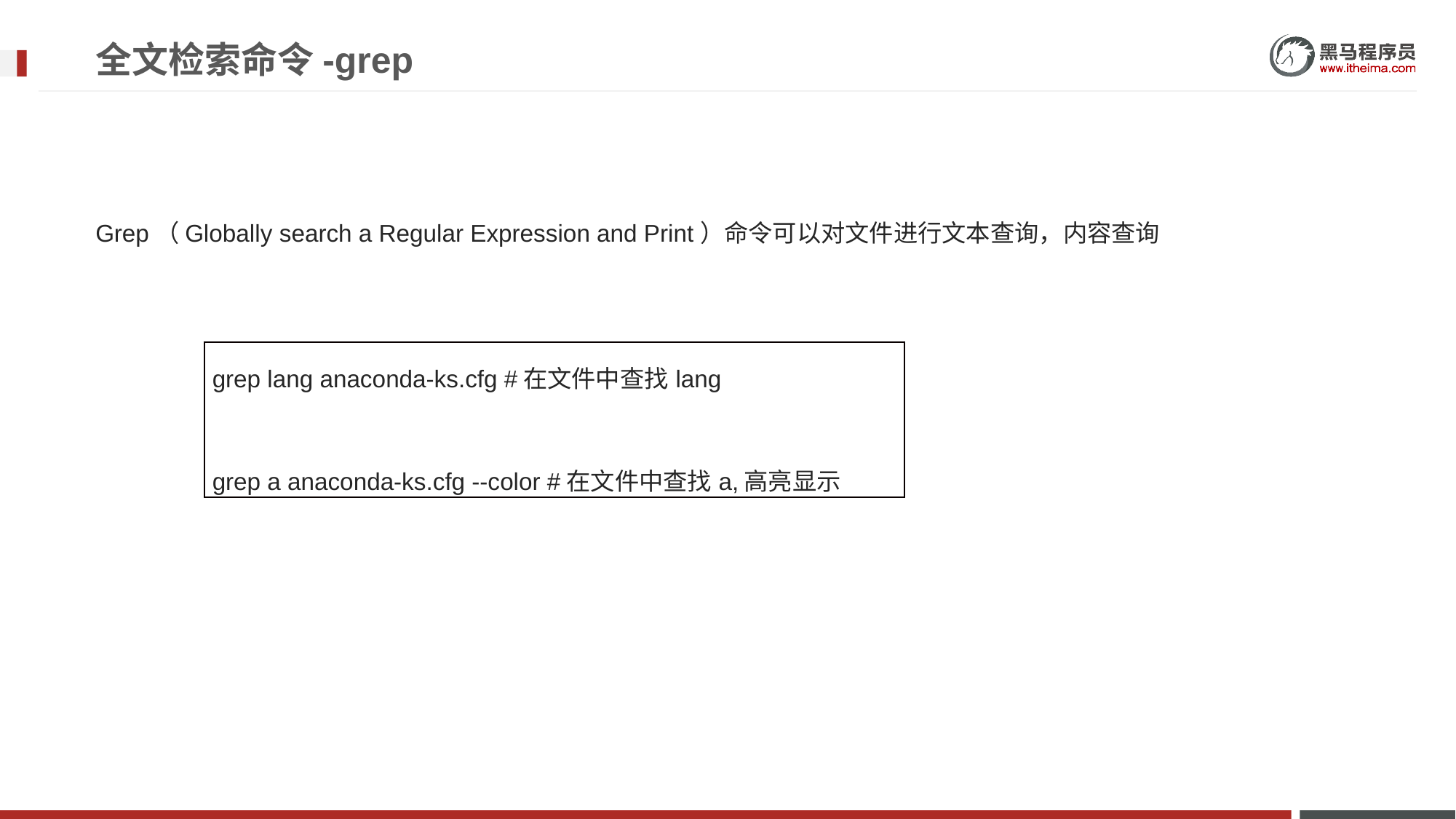

# 全文检索命令-grep
Grep（Globally search a Regular Expression and Print）命令可以对文件进行文本查询，内容查询
| grep lang anaconda-ks.cfg #在文件中查找lang grep a anaconda-ks.cfg --color #在文件中查找a,高亮显示 |
| --- |